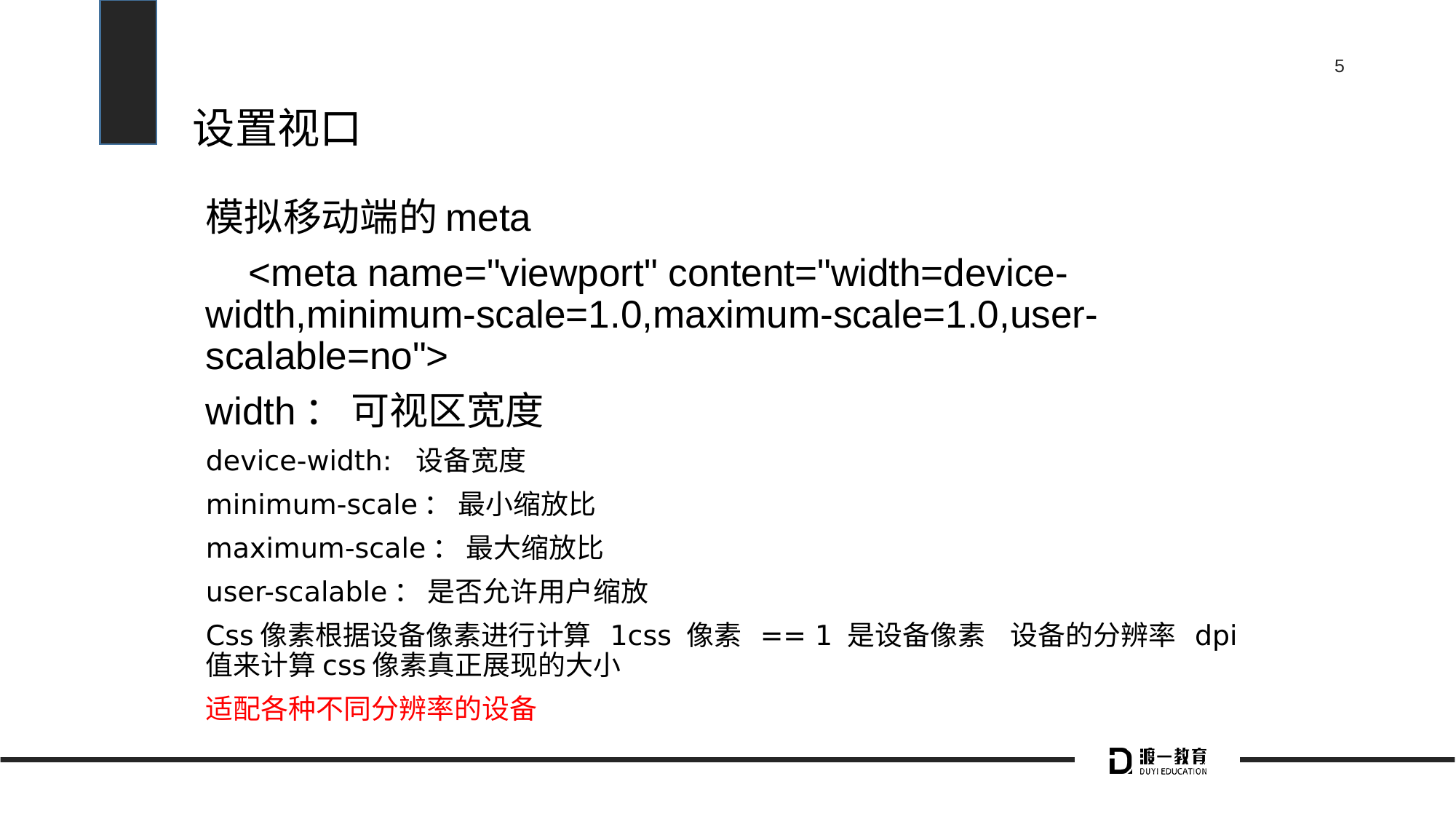

# 设置视口
模拟移动端的meta
    <meta name="viewport" content="width=device-width,minimum-scale=1.0,maximum-scale=1.0,user-scalable=no">
width： 可视区宽度
device-width:  设备宽度
minimum-scale： 最小缩放比
maximum-scale： 最大缩放比
user-scalable： 是否允许用户缩放
Css像素根据设备像素进行计算  1css 像素  == 1 是设备像素    设备的分辨率  dpi值来计算css像素真正展现的大小
适配各种不同分辨率的设备